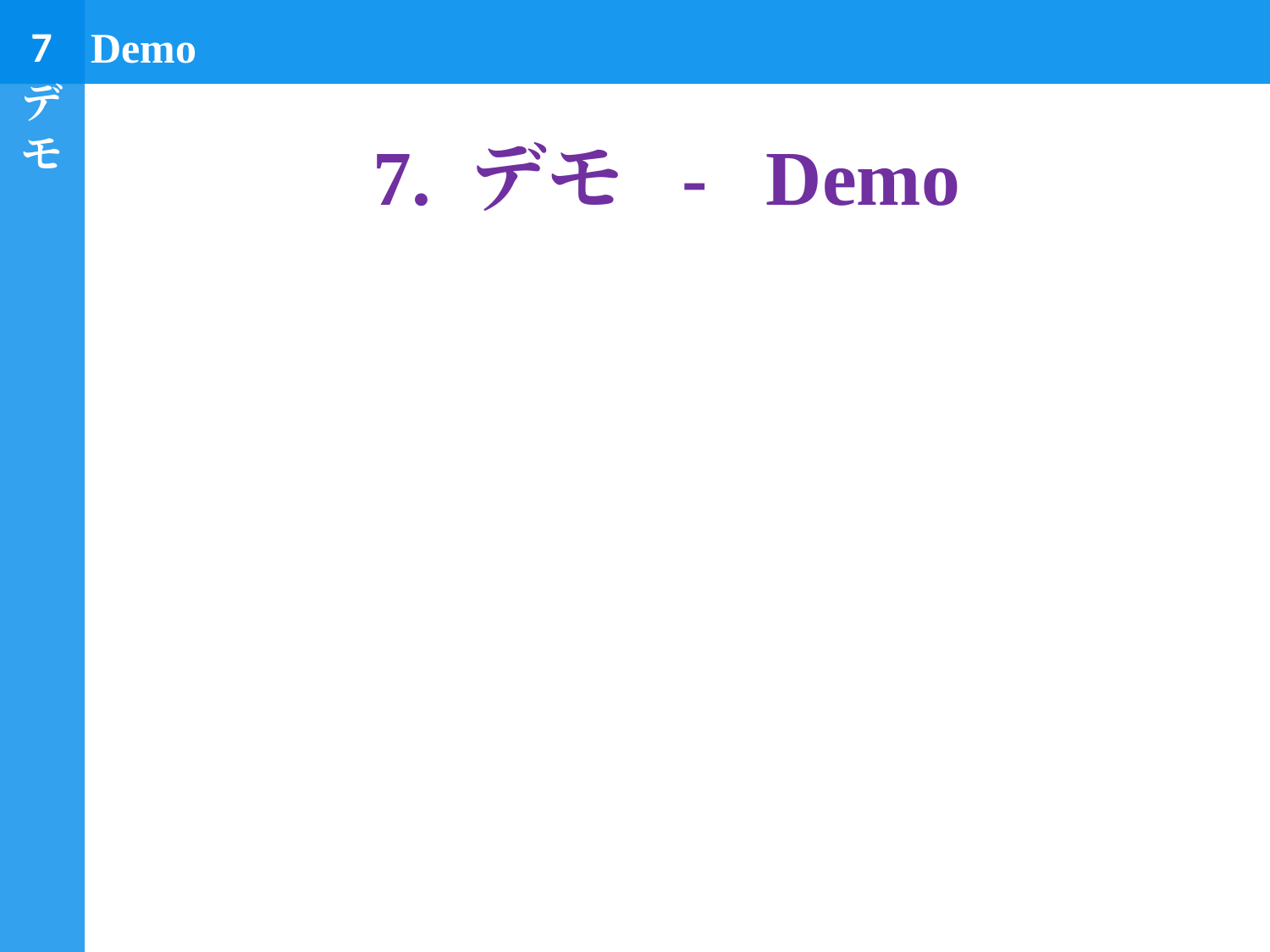

7
Demo
デモ
# 7. デモ  -   Demo